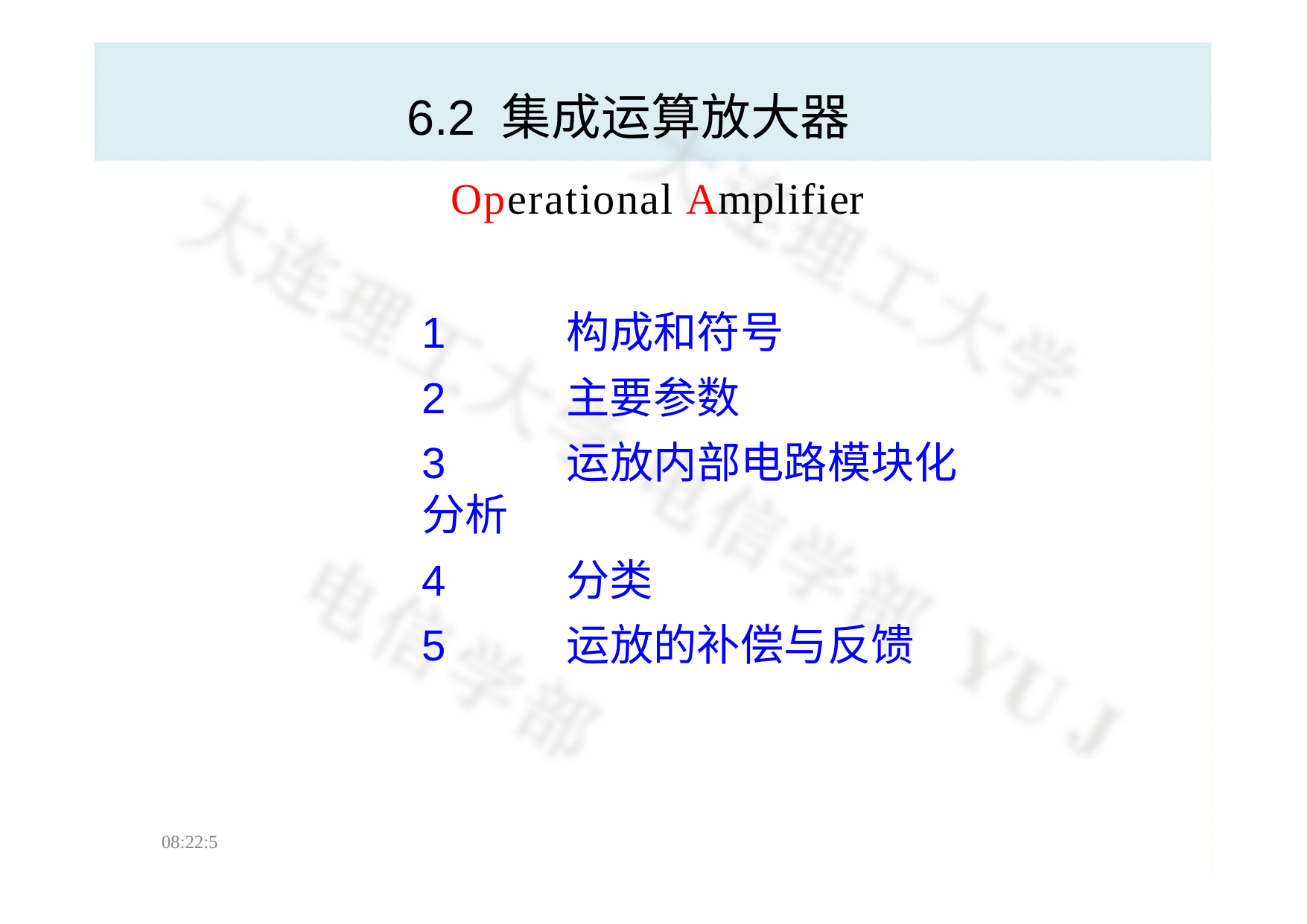

# 6.2 集成运算放大器
Operational Amplifier

1	构成和符号
2	主要参数
3	运放内部电路模块化分析
4	分类
5	运放的补偿与反馈
08:22:5